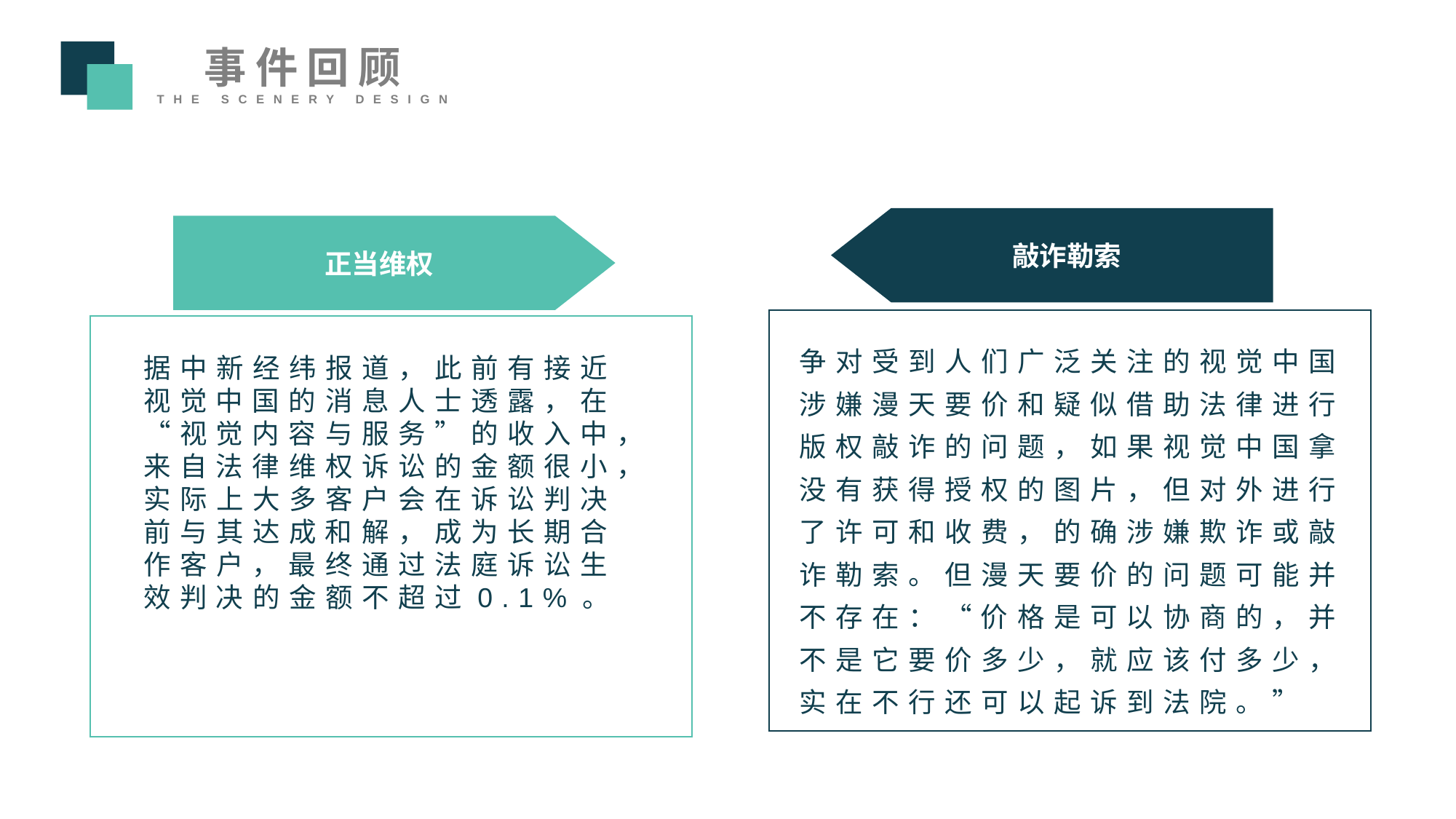

事件回顾
THE Scenery DESIGN

敲诈勒索
正当维权

争对受到人们广泛关注的视觉中国涉嫌漫天要价和疑似借助法律进行版权敲诈的问题，如果视觉中国拿没有获得授权的图片，但对外进行了许可和收费，的确涉嫌欺诈或敲诈勒索。但漫天要价的问题可能并不存在：“价格是可以协商的，并不是它要价多少，就应该付多少，实在不行还可以起诉到法院。”
据中新经纬报道，此前有接近视觉中国的消息人士透露，在“视觉内容与服务”的收入中，来自法律维权诉讼的金额很小，实际上大多客户会在诉讼判决前与其达成和解，成为长期合作客户，最终通过法庭诉讼生效判决的金额不超过0.1%。